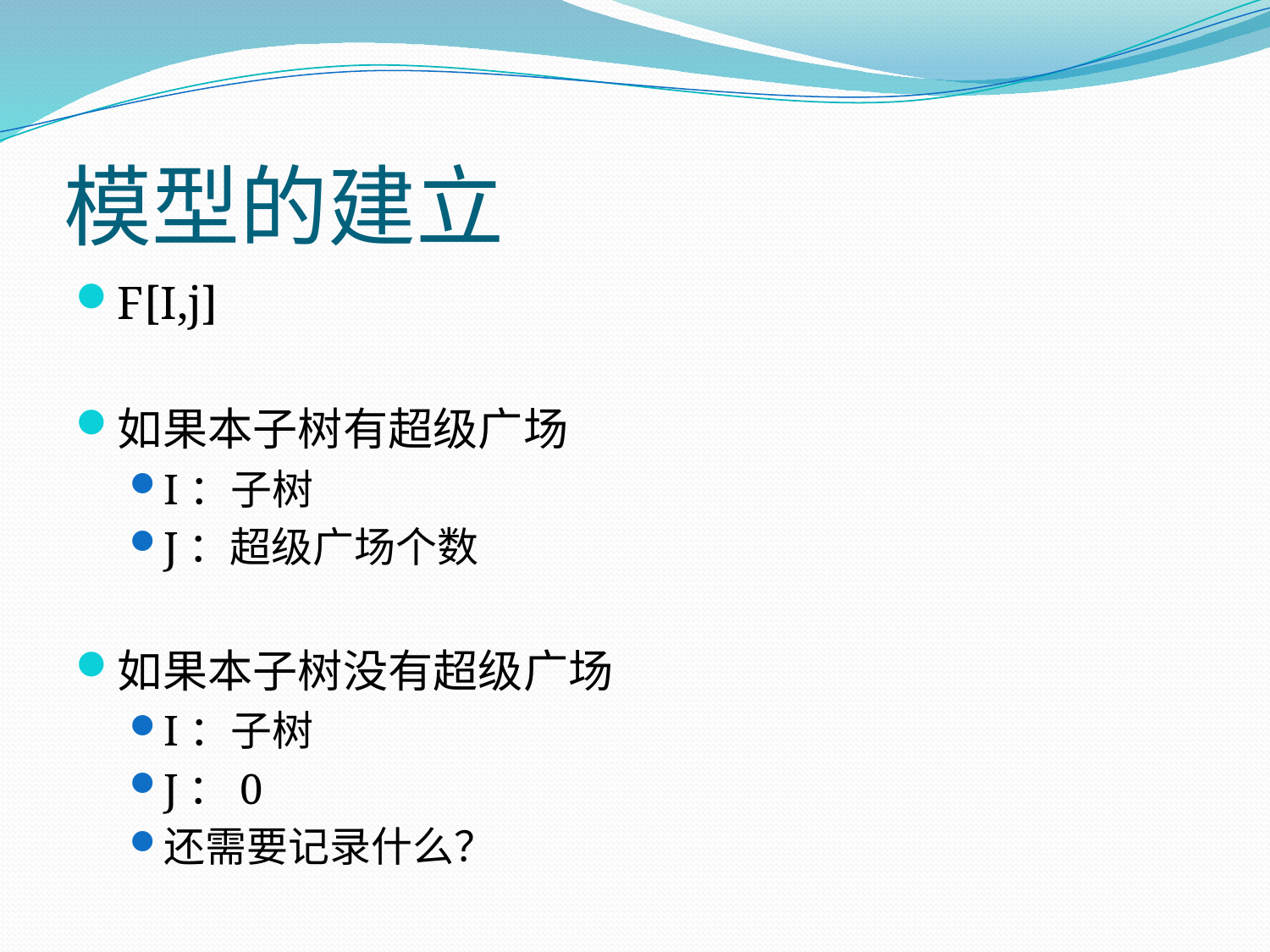

# 模型的建立
F[I,j]

如果本子树有超级广场
I：子树
J：超级广场个数

如果本子树没有超级广场
I：子树
J：0
还需要记录什么？